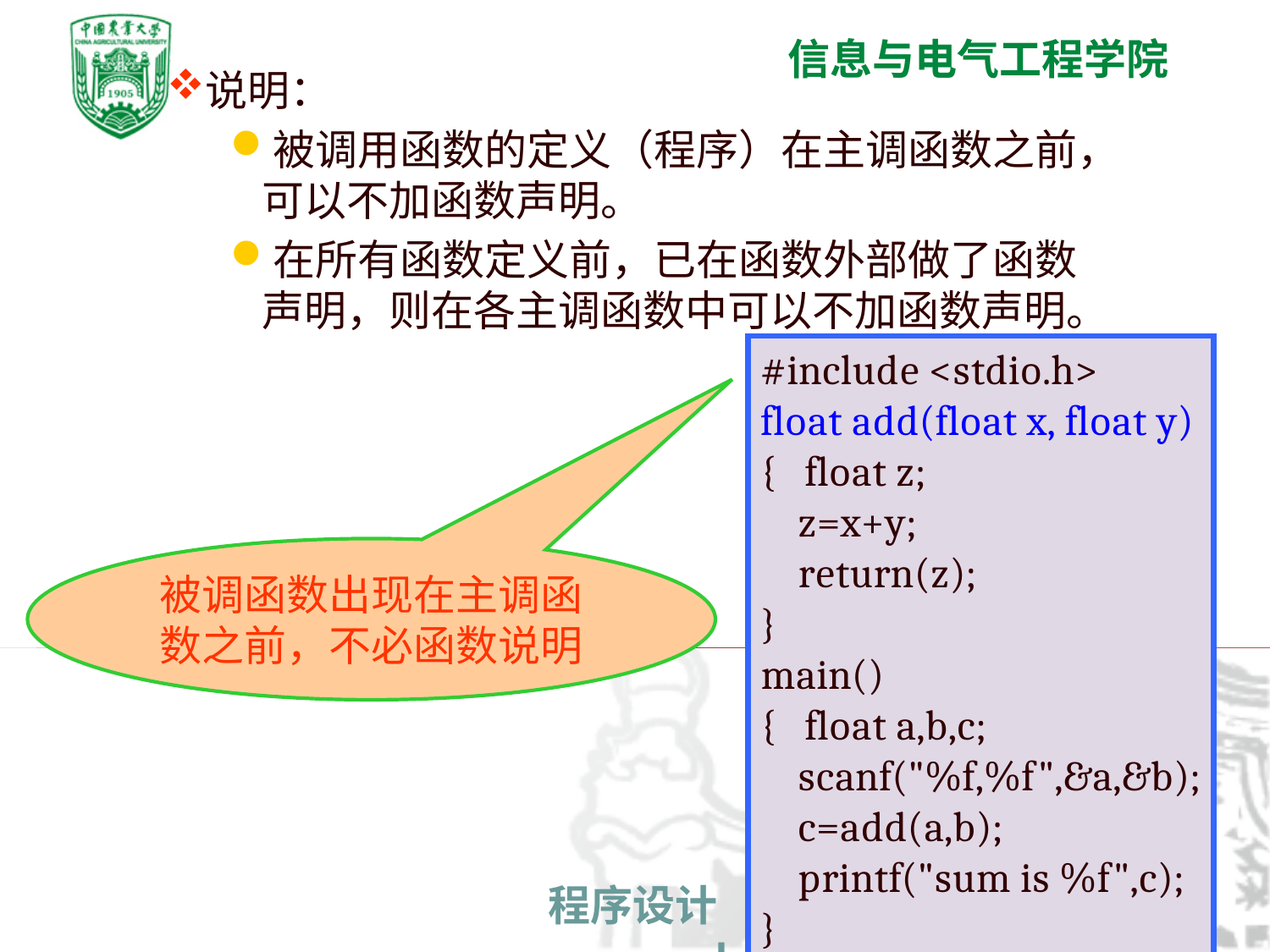

说明：
被调用函数的定义（程序）在主调函数之前，可以不加函数声明。
在所有函数定义前，已在函数外部做了函数声明，则在各主调函数中可以不加函数声明。
#include <stdio.h>
float add(float x, float y)
{   float z;
    z=x+y;
    return(z);
}
main()
{   float a,b,c;
    scanf("%f,%f",&a,&b);
    c=add(a,b);
    printf("sum is %f",c);
}
被调函数出现在主调函数之前，不必函数说明